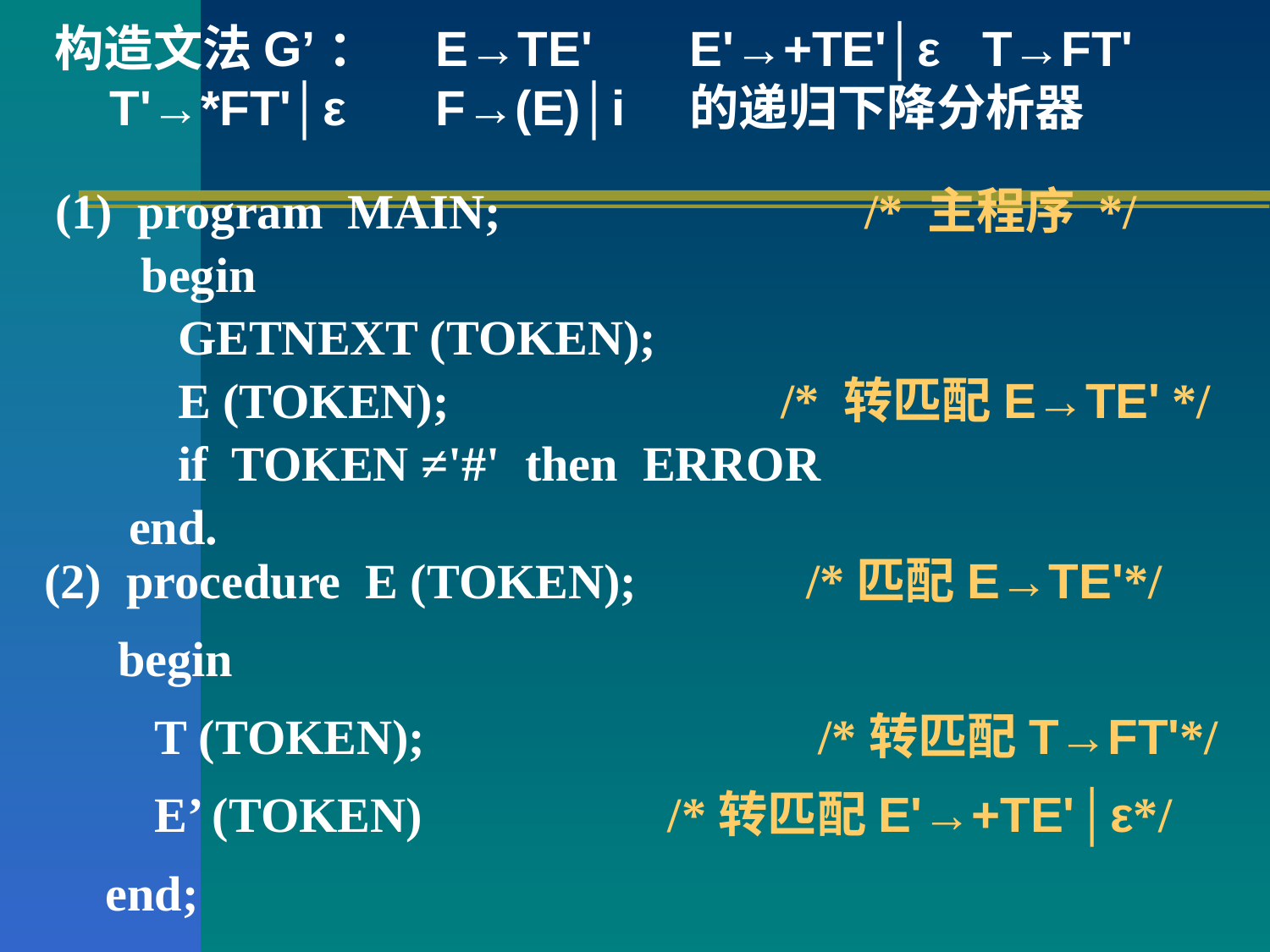

构造文法G’：	E→TE' 	E'→+TE'│ε   T→FT' 	       T'→*FT'│ε	F→(E)│i	的递归下降分析器
(1)  program  MAIN;                             	/* 主程序 */
       begin
          GETNEXT (TOKEN);
          E (TOKEN);                           /* 转匹配E→TE' */
          if  TOKEN ≠'#'  then  ERROR
      end.
(2)  procedure  E (TOKEN);             	/*匹配E→TE'*/
      begin
         T (TOKEN);                             	 /*转匹配T→FT'*/
         E’ (TOKEN)                    /*转匹配E'→+TE'│ε*/
     end;